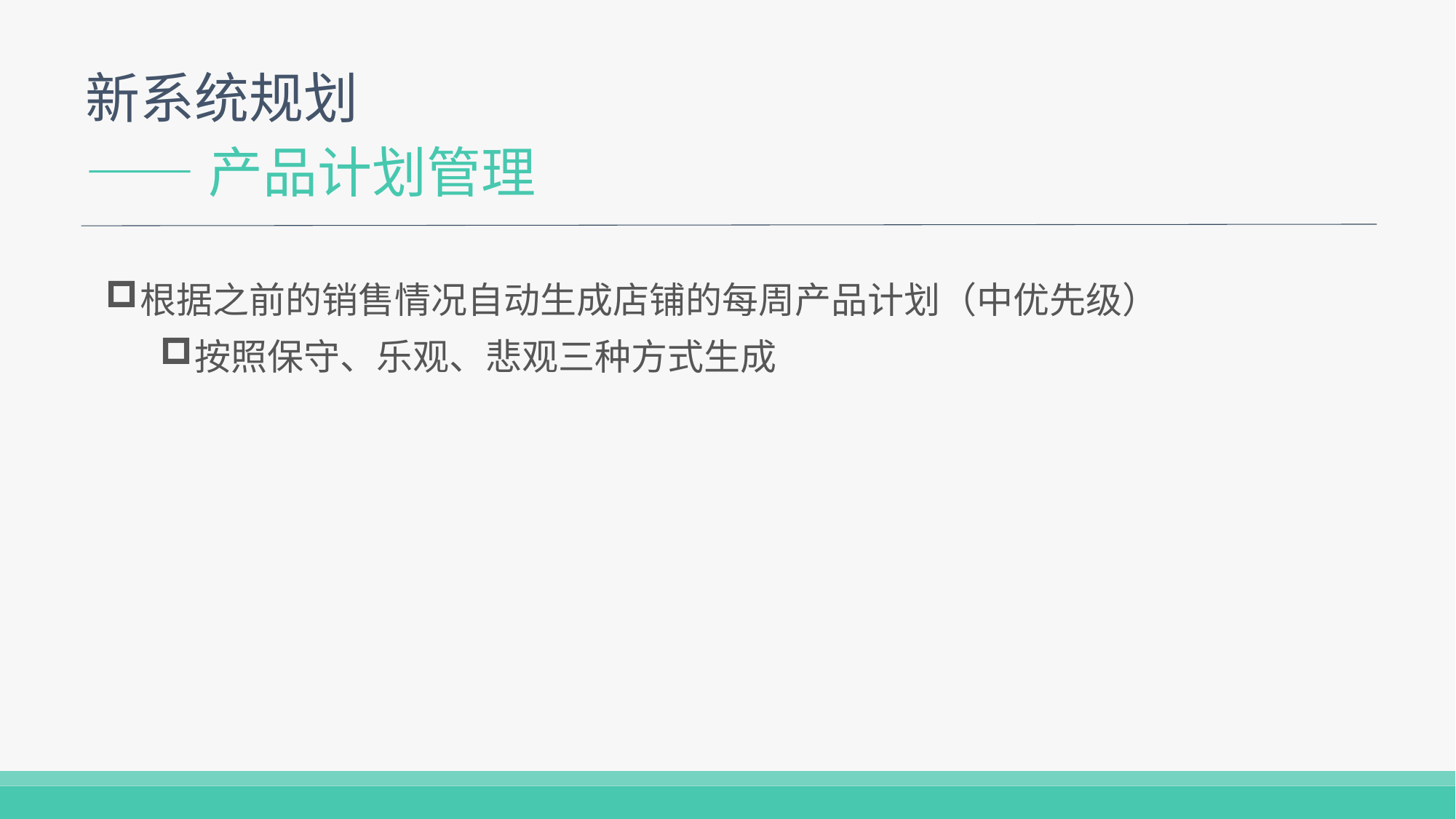

新系统规划
——产品计划管理
根据之前的销售情况自动生成店铺的每周产品计划（中优先级）
按照保守、乐观、悲观三种方式生成